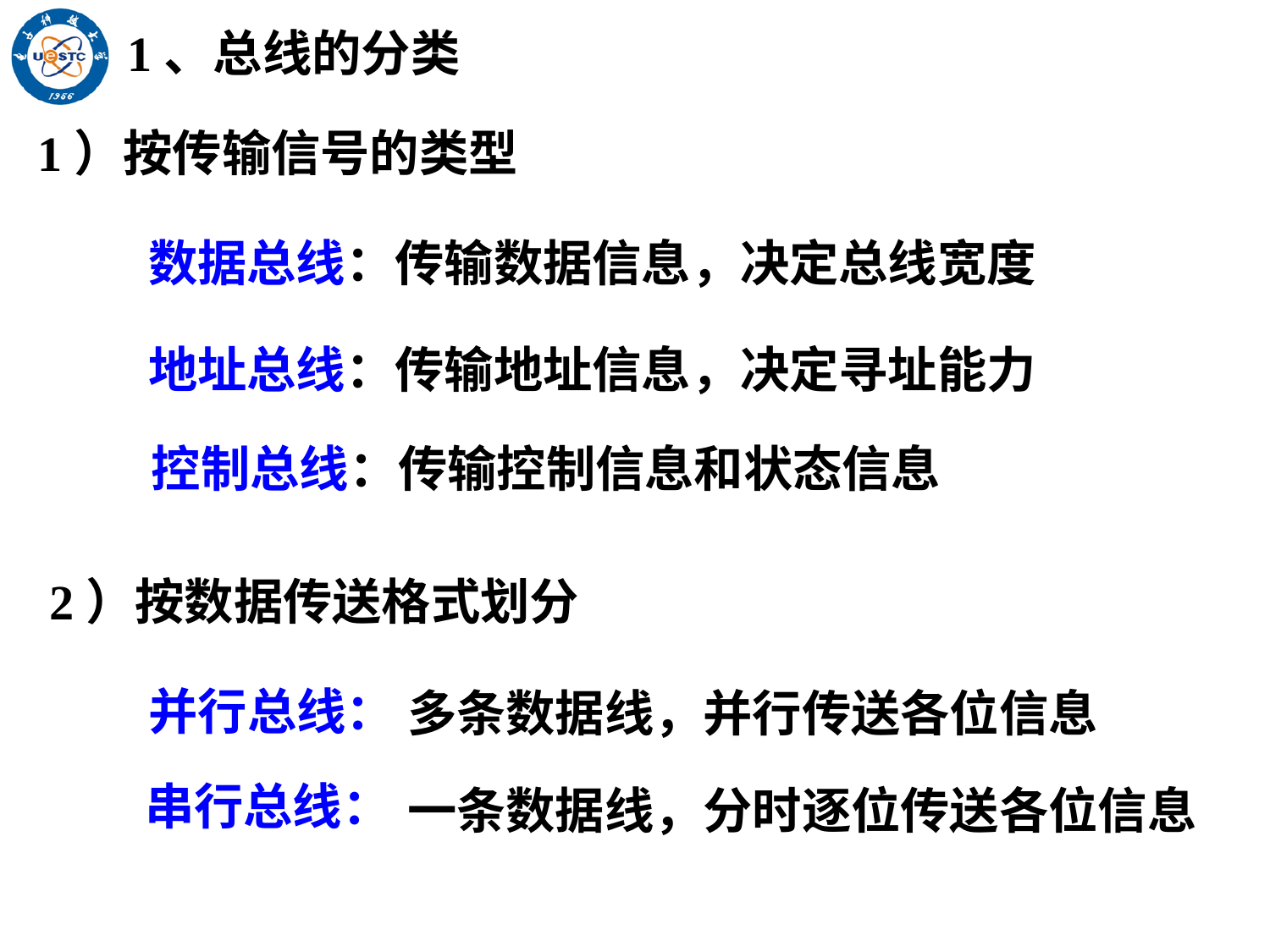

1、总线的分类
1）按传输信号的类型
数据总线：传输数据信息，决定总线宽度
地址总线：传输地址信息，决定寻址能力
控制总线：传输控制信息和状态信息
2）按数据传送格式划分
并行总线：
多条数据线，并行传送各位信息
串行总线：
一条数据线，分时逐位传送各位信息